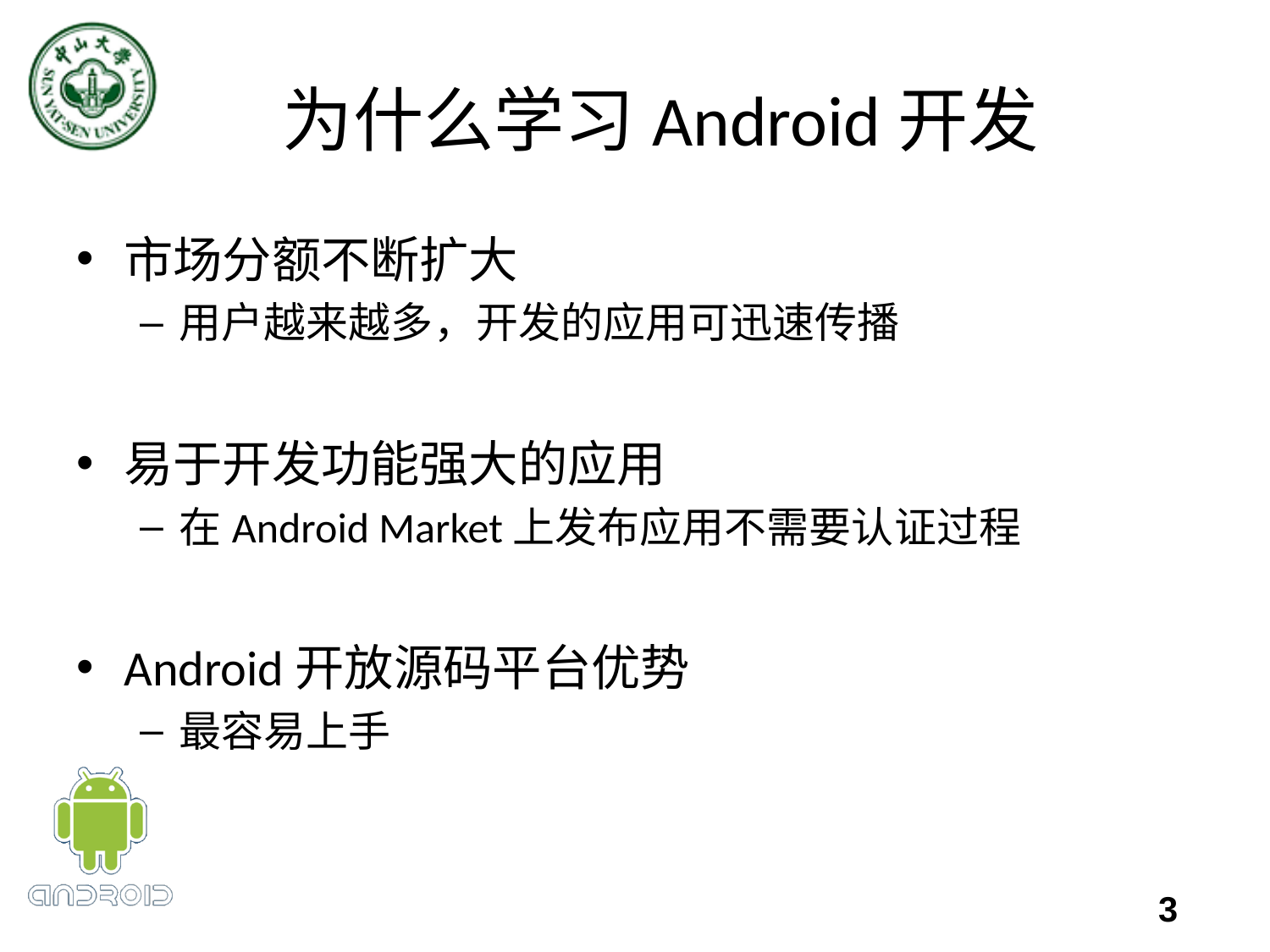

# 为什么学习Android开发
市场分额不断扩大
用户越来越多，开发的应用可迅速传播

易于开发功能强大的应用
在Android Market上发布应用不需要认证过程

Android开放源码平台优势
最容易上手

3